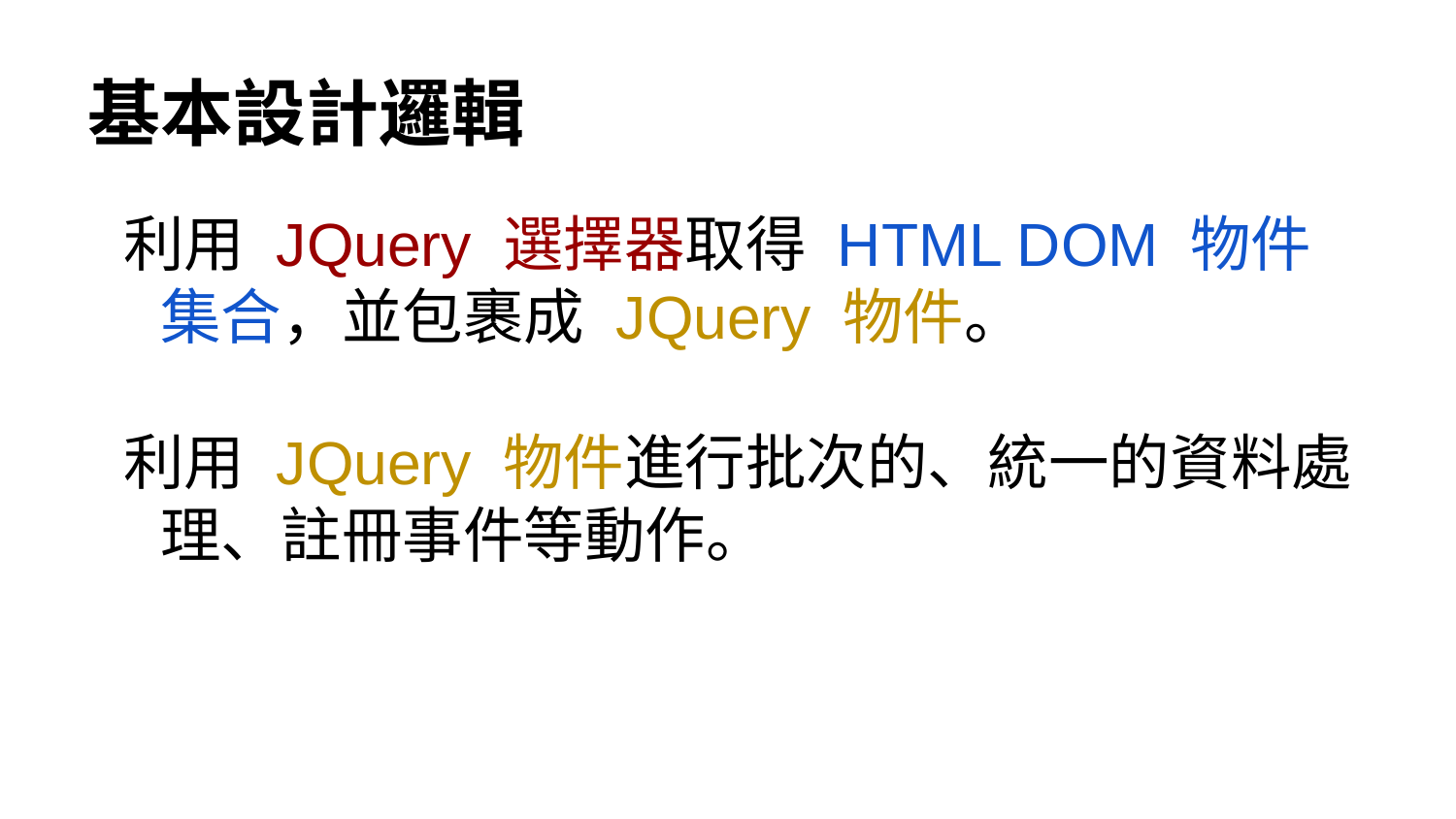

# 基本設計邏輯
利用 JQuery 選擇器取得 HTML DOM 物件集合，並包裹成 JQuery 物件。

利用 JQuery 物件進行批次的、統一的資料處理、註冊事件等動作。